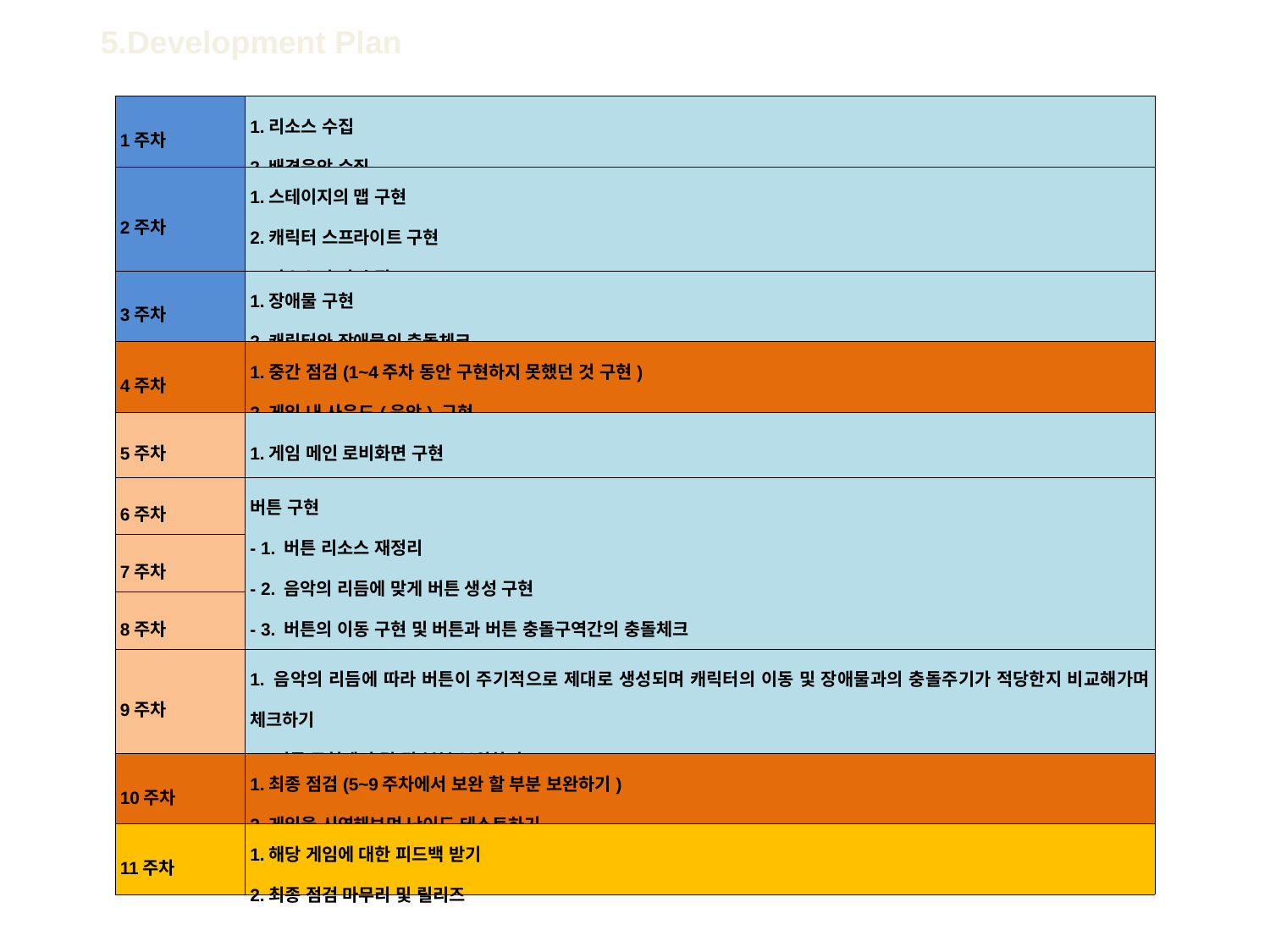

5.Development Plan
| 1주차 | 1.리소스 수집 2.배경음악 수집 |
| --- | --- |
| 2주차 | 1.스테이지의 맵 구현 2.캐릭터 스프라이트 구현 3.리소스 추가 수집 |
| 3주차 | 1.장애물 구현 2.캐릭터와 장애물의 충돌체크 |
| 4주차 | 1.중간 점검(1~4주차 동안 구현하지 못했던 것 구현) 2.게임 내 사운드(음악) 구현 |
| 5주차 | 1.게임 메인 로비화면 구현 |
| 6주차 | 버튼 구현 - 1. 버튼 리소스 재정리 - 2. 음악의 리듬에 맞게 버튼 생성 구현 - 3. 버튼의 이동 구현 및 버튼과 버튼 충돌구역간의 충돌체크 - 4. 버튼이 제대로 충돌시 획득되게끔 하는 포인트 구현 |
| 7주차 |  |
| 8주차 |  |
| 9주차 | 1. 음악의 리듬에 따라 버튼이 주기적으로 제대로 생성되며 캐릭터의 이동 및 장애물과의 충돌주기가 적당한지 비교해가며 체크하기 2. 버튼 구현에서 덜 된 부분 보완하기 |
| 10주차 | 1.최종 점검(5~9주차에서 보완 할 부분 보완하기) 2.게임을 시연해보며 난이도 테스트하기 |
| 11주차 | 1.해당 게임에 대한 피드백 받기 2.최종 점검 마무리 및 릴리즈 |